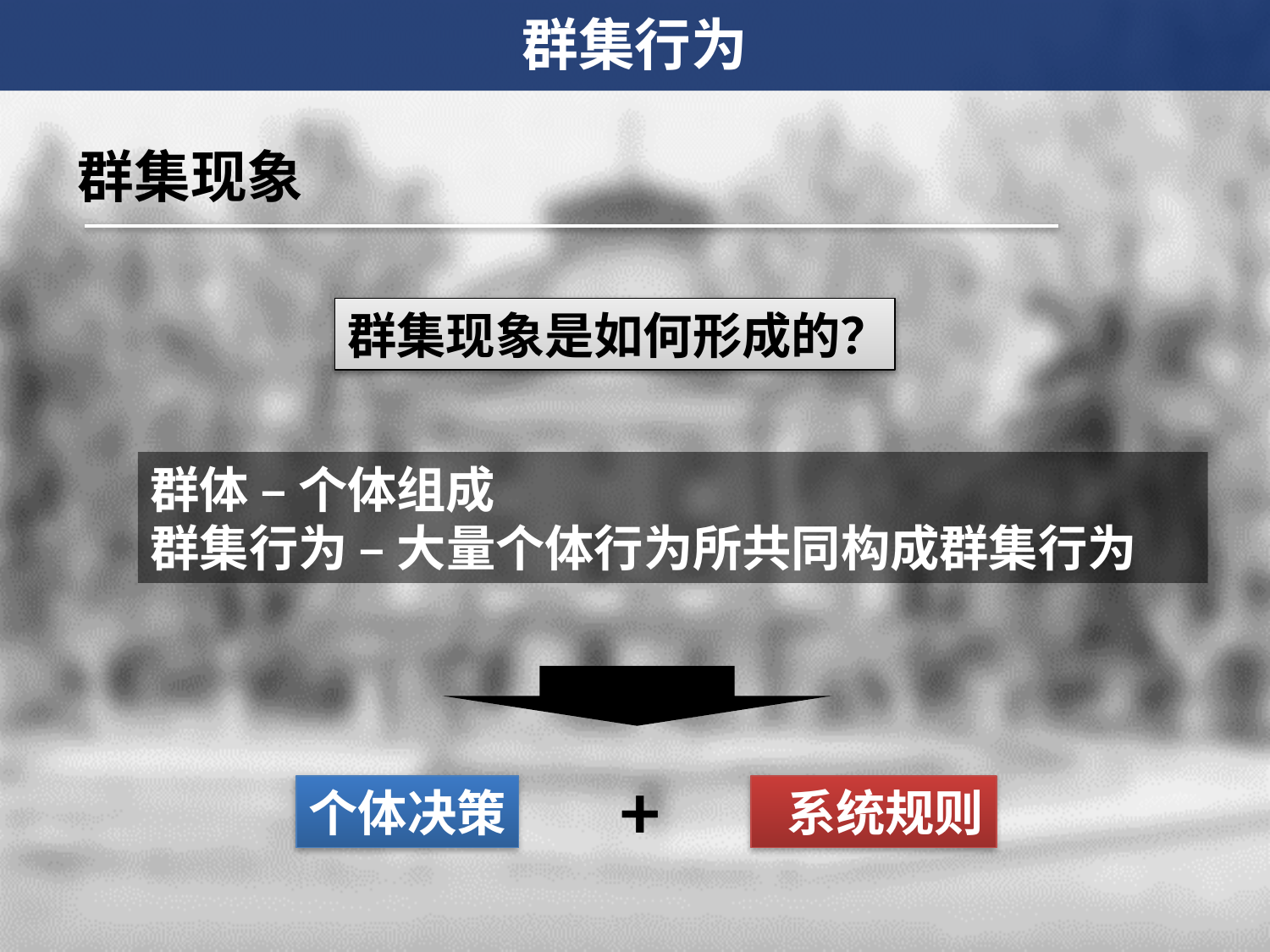

群集行为
群集现象
群集现象是如何形成的？
群体 – 个体组成
群集行为 – 大量个体行为所共同构成群集行为

+
个体决策
 系统规则